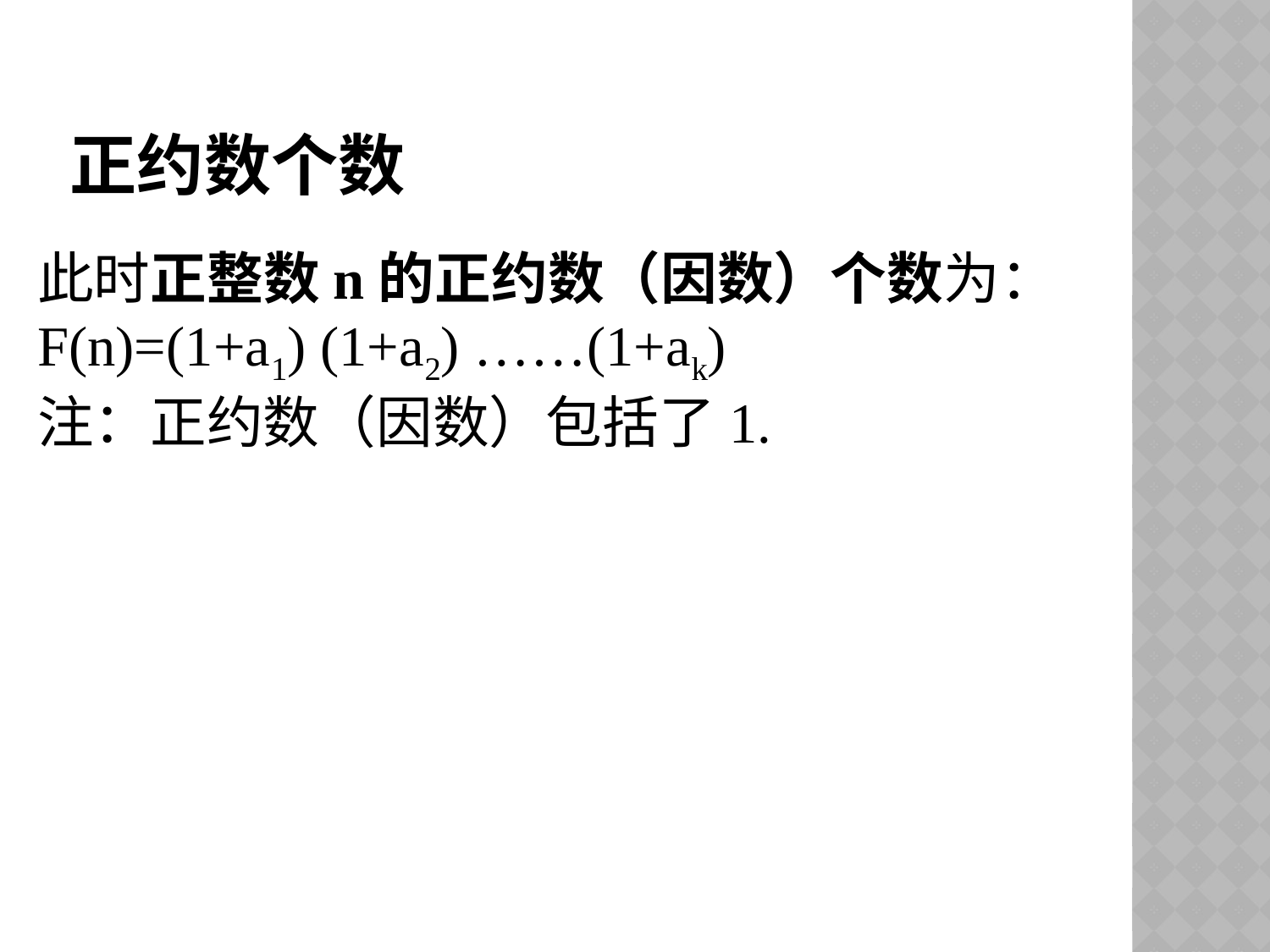

# 正约数个数
此时正整数n的正约数（因数）个数为：
F(n)=(1+a1) (1+a2) ……(1+ak)
注：正约数（因数）包括了1.